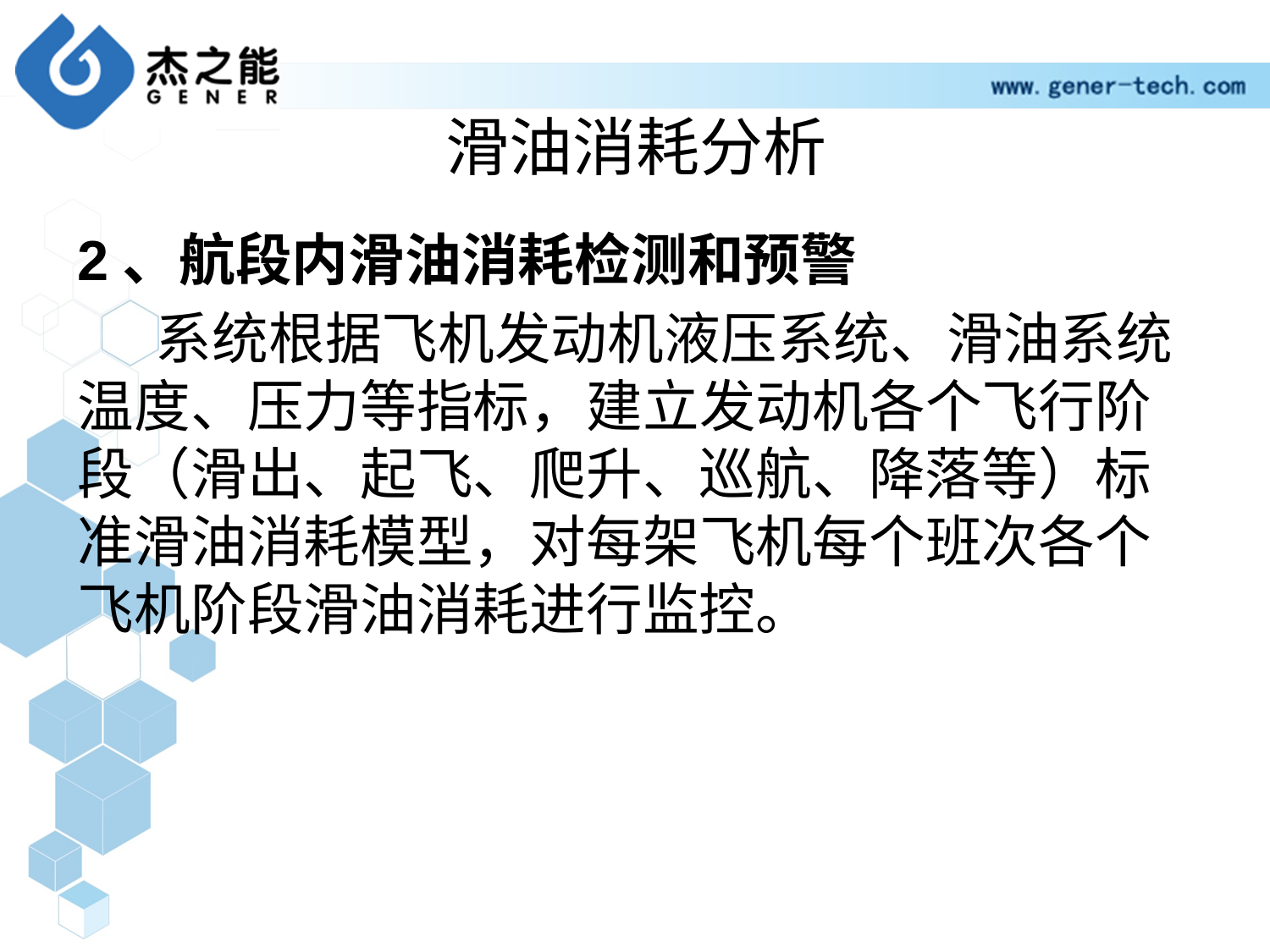

# 滑油消耗分析
2、航段内滑油消耗检测和预警
     系统根据飞机发动机液压系统、滑油系统温度、压力等指标，建立发动机各个飞行阶段（滑出、起飞、爬升、巡航、降落等）标准滑油消耗模型，对每架飞机每个班次各个飞机阶段滑油消耗进行监控。